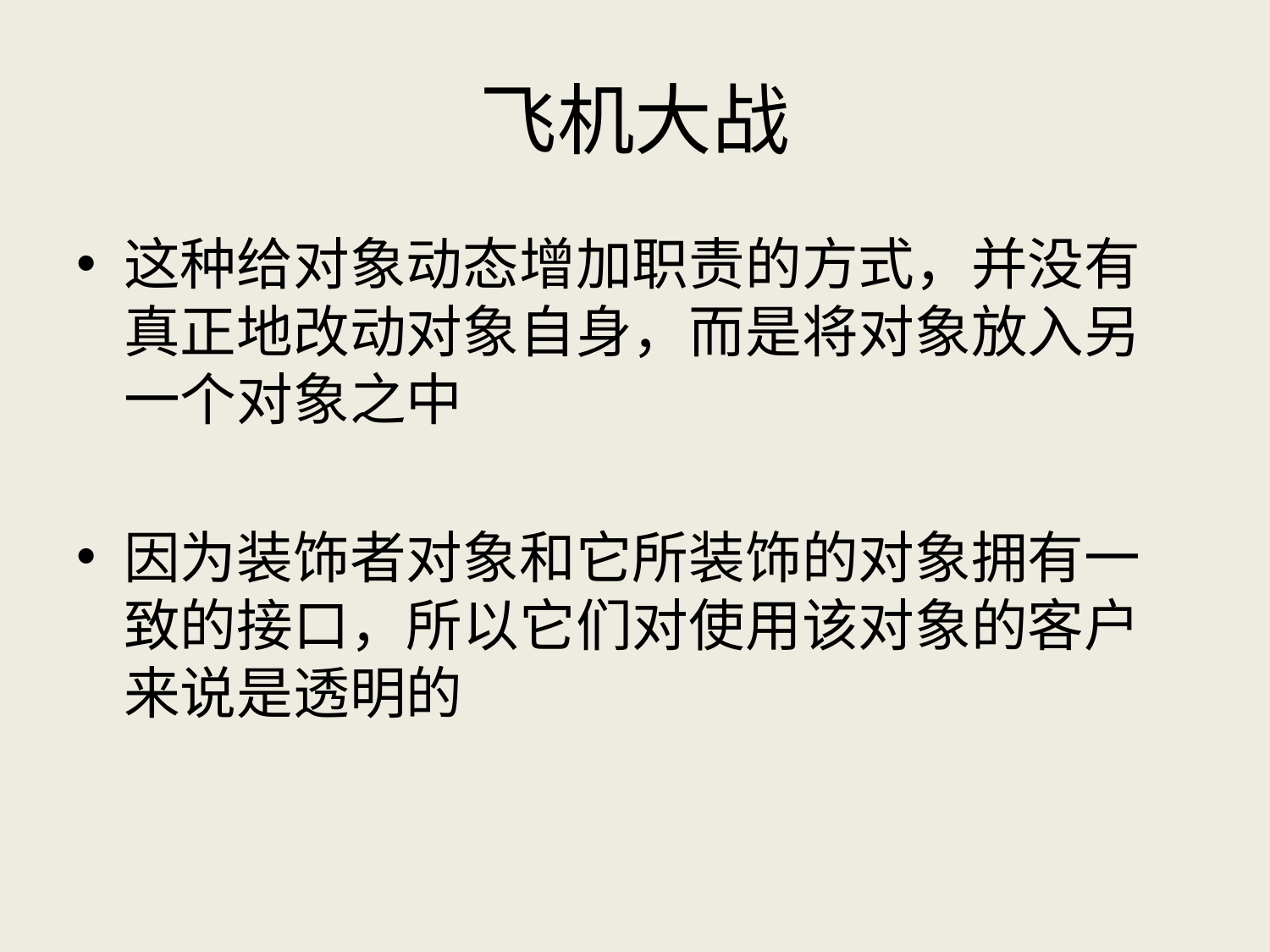

# 飞机大战
这种给对象动态增加职责的方式，并没有真正地改动对象自身，而是将对象放入另一个对象之中

因为装饰者对象和它所装饰的对象拥有一致的接口，所以它们对使用该对象的客户来说是透明的